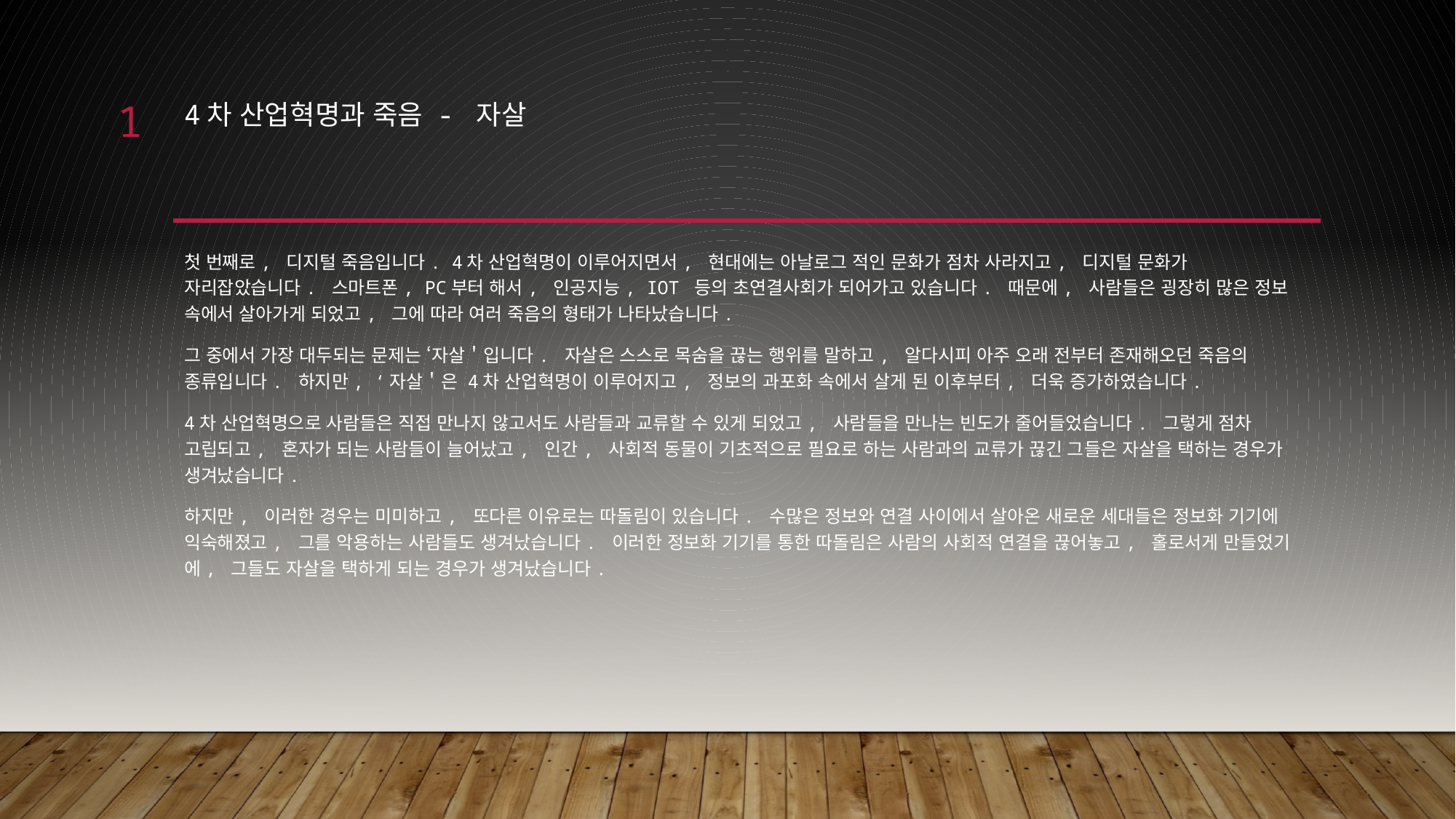

1
# 4차 산업혁명과 죽음 - 자살
첫 번째로, 디지털 죽음입니다. 4차 산업혁명이 이루어지면서, 현대에는 아날로그 적인 문화가 점차 사라지고, 디지털 문화가 자리잡았습니다. 스마트폰, PC부터 해서, 인공지능, IOT 등의 초연결사회가 되어가고 있습니다. 때문에, 사람들은 굉장히 많은 정보 속에서 살아가게 되었고, 그에 따라 여러 죽음의 형태가 나타났습니다.
그 중에서 가장 대두되는 문제는 ‘자살＇입니다. 자살은 스스로 목숨을 끊는 행위를 말하고, 알다시피 아주 오래 전부터 존재해오던 죽음의 종류입니다. 하지만, ‘자살＇은 4차 산업혁명이 이루어지고, 정보의 과포화 속에서 살게 된 이후부터, 더욱 증가하였습니다.
4차 산업혁명으로 사람들은 직접 만나지 않고서도 사람들과 교류할 수 있게 되었고, 사람들을 만나는 빈도가 줄어들었습니다. 그렇게 점차 고립되고, 혼자가 되는 사람들이 늘어났고, 인간, 사회적 동물이 기초적으로 필요로 하는 사람과의 교류가 끊긴 그들은 자살을 택하는 경우가 생겨났습니다.
하지만, 이러한 경우는 미미하고, 또다른 이유로는 따돌림이 있습니다. 수많은 정보와 연결 사이에서 살아온 새로운 세대들은 정보화 기기에 익숙해졌고, 그를 악용하는 사람들도 생겨났습니다. 이러한 정보화 기기를 통한 따돌림은 사람의 사회적 연결을 끊어놓고, 홀로서게 만들었기에, 그들도 자살을 택하게 되는 경우가 생겨났습니다.